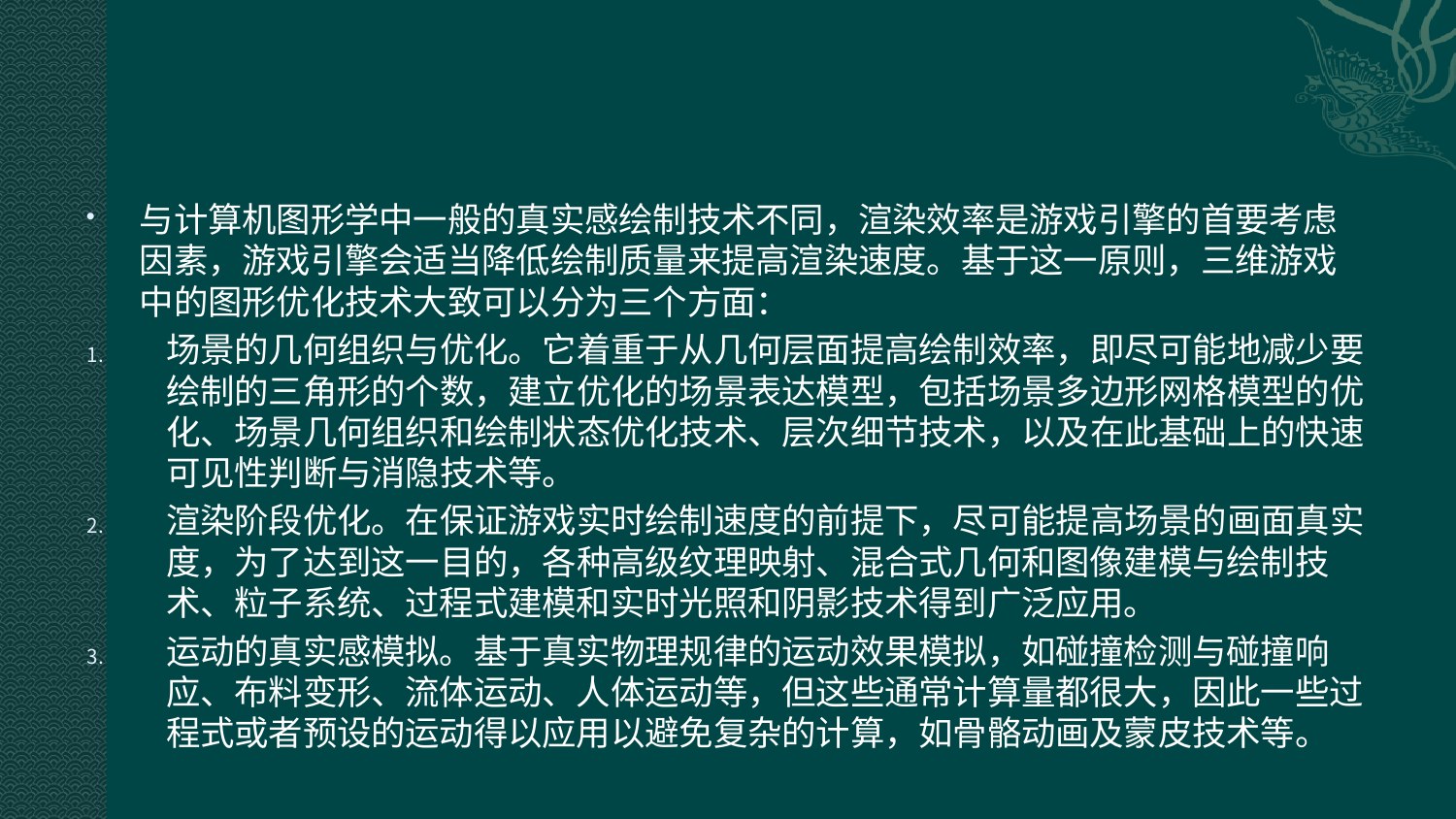

#
与计算机图形学中一般的真实感绘制技术不同，渲染效率是游戏引擎的首要考虑因素，游戏引擎会适当降低绘制质量来提高渲染速度。基于这一原则，三维游戏中的图形优化技术大致可以分为三个方面：
场景的几何组织与优化。它着重于从几何层面提高绘制效率，即尽可能地减少要绘制的三角形的个数，建立优化的场景表达模型，包括场景多边形网格模型的优化、场景几何组织和绘制状态优化技术、层次细节技术，以及在此基础上的快速可见性判断与消隐技术等。
渲染阶段优化。在保证游戏实时绘制速度的前提下，尽可能提高场景的画面真实度，为了达到这一目的，各种高级纹理映射、混合式几何和图像建模与绘制技术、粒子系统、过程式建模和实时光照和阴影技术得到广泛应用。
运动的真实感模拟。基于真实物理规律的运动效果模拟，如碰撞检测与碰撞响应、布料变形、流体运动、人体运动等，但这些通常计算量都很大，因此一些过程式或者预设的运动得以应用以避免复杂的计算，如骨骼动画及蒙皮技术等。